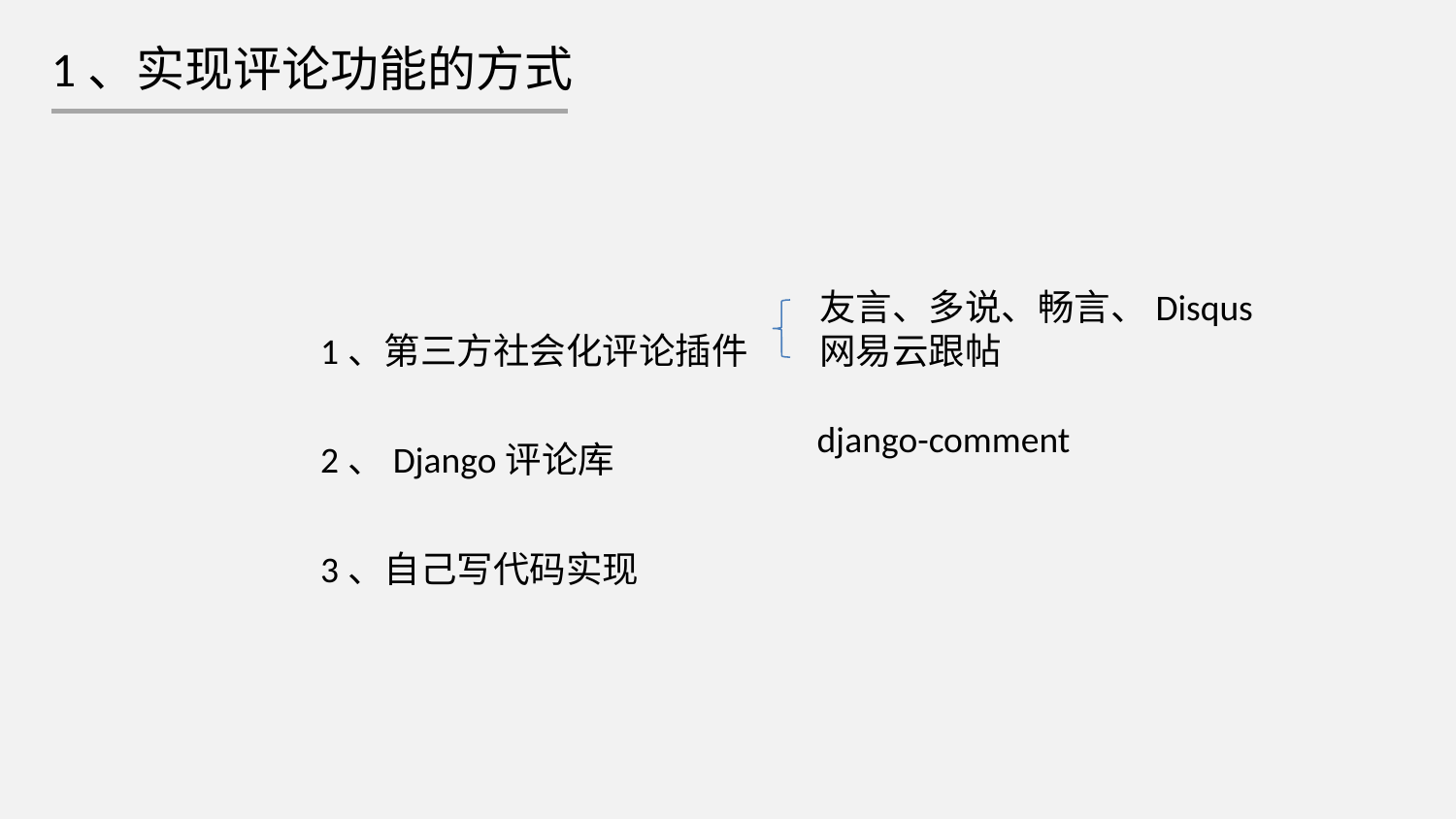

1、实现评论功能的方式
1、第三方社会化评论插件
2、Django评论库
3、自己写代码实现
友言、多说、畅言、Disqus
网易云跟帖

django-comment